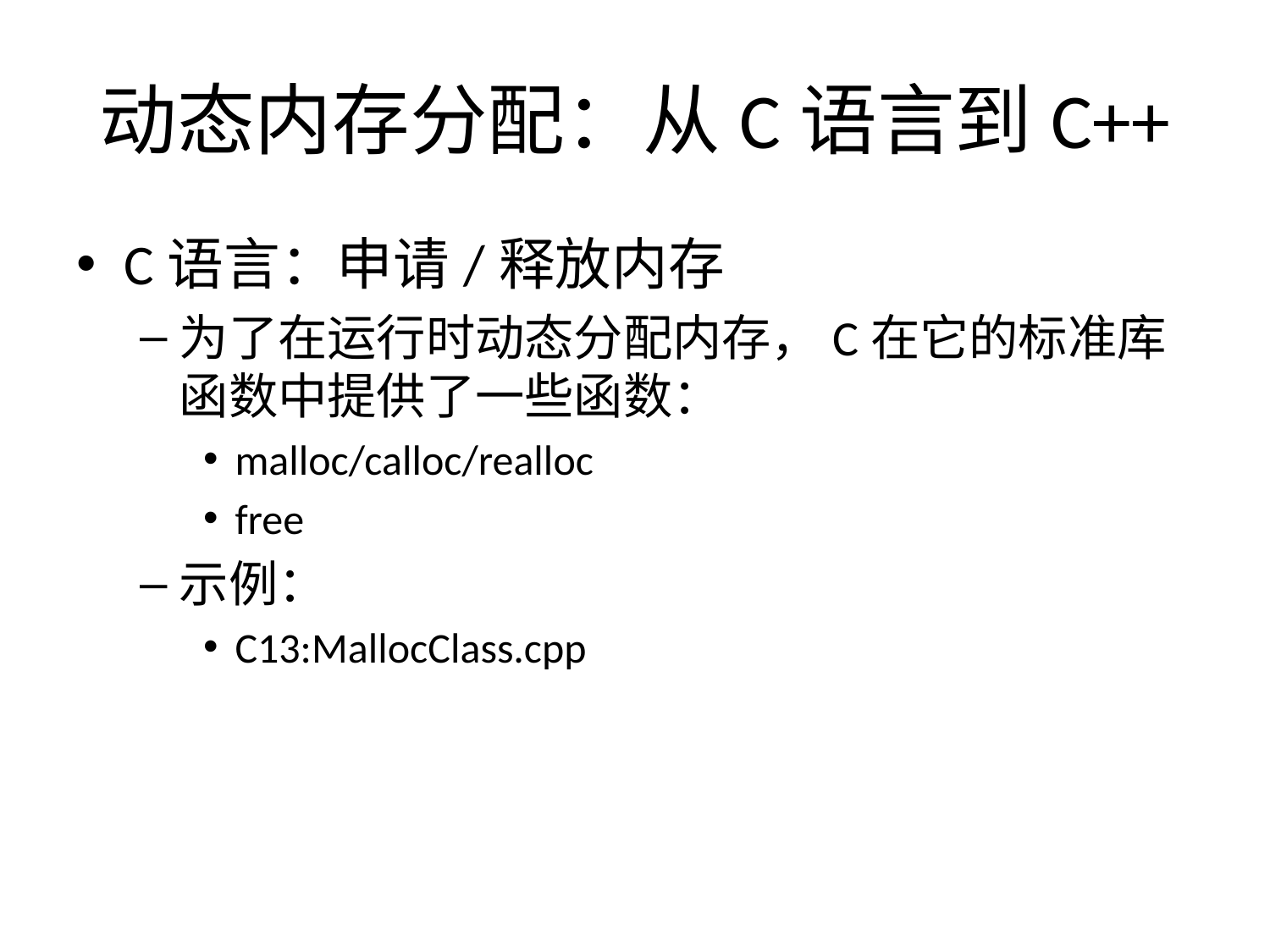

# 动态内存分配：从C语言到C++
C语言：申请/释放内存
为了在运行时动态分配内存，C在它的标准库函数中提供了一些函数：
malloc/calloc/realloc
free
示例：
C13:MallocClass.cpp